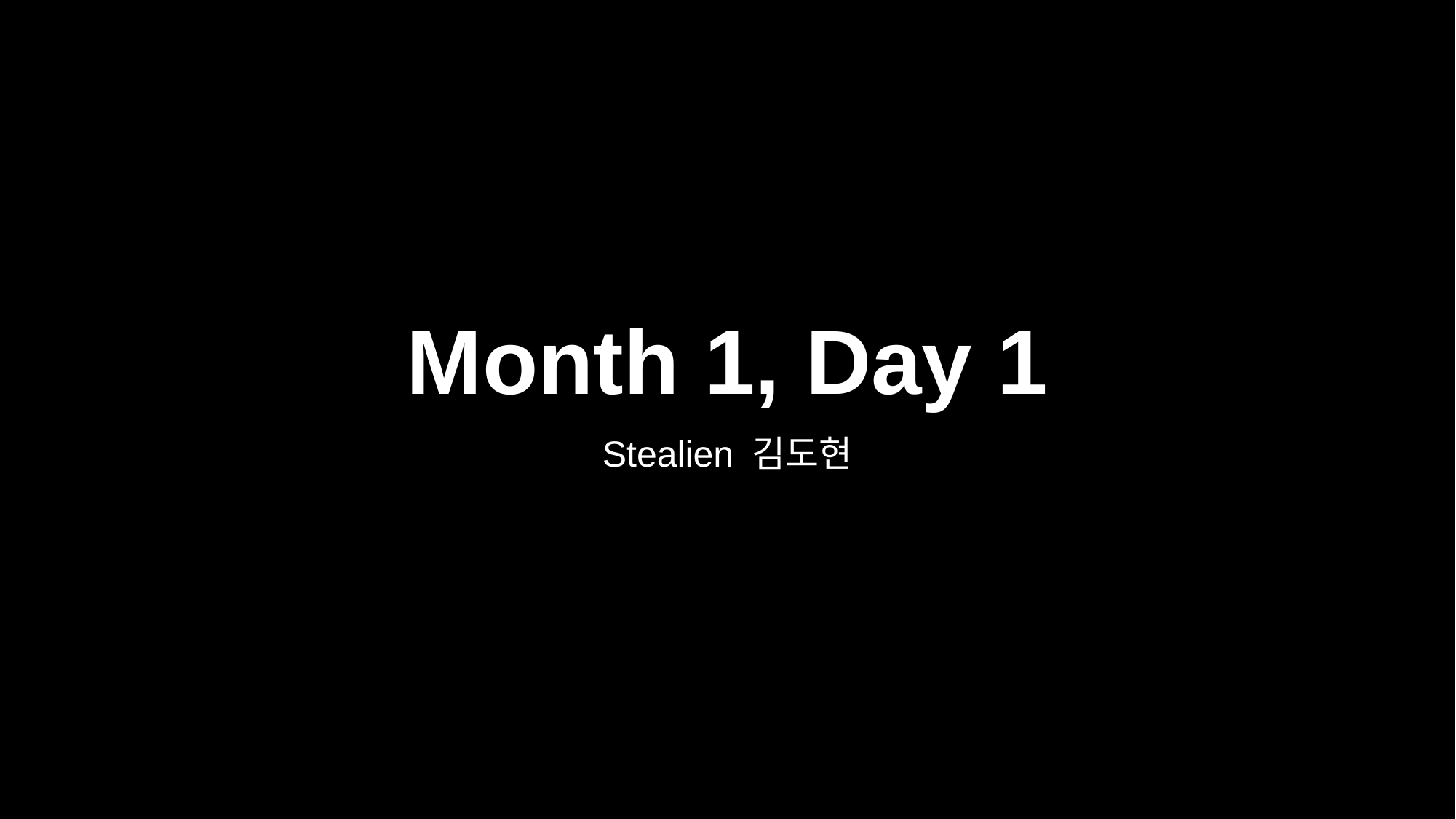

# Month 1, Day 1
Stealien 김도현